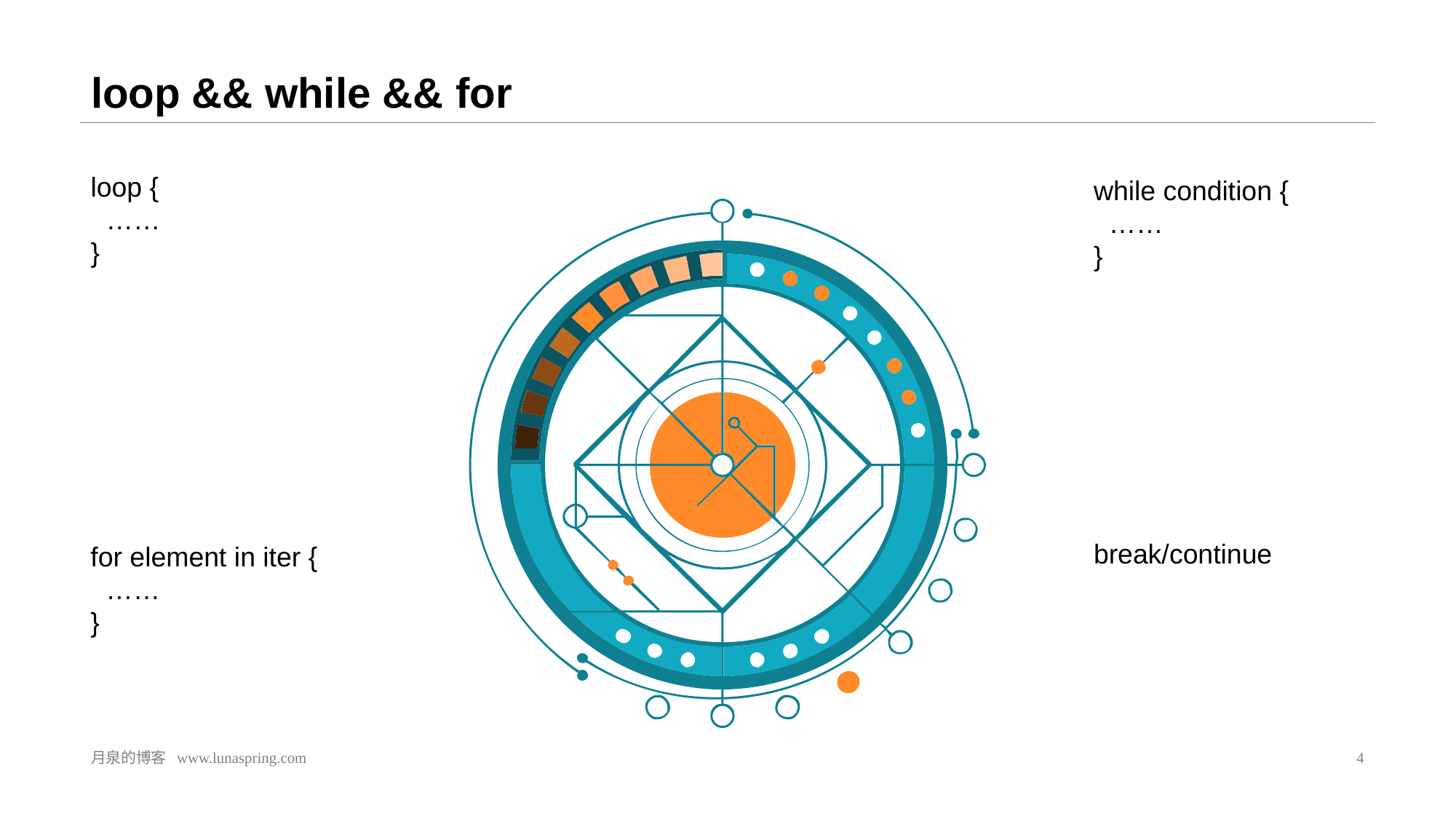

# loop && while && for
loop {
  ……
}
while condition {
  ……
}

break/continue
for element in iter {
  ……
}
月泉的博客  www.lunaspring.com
4